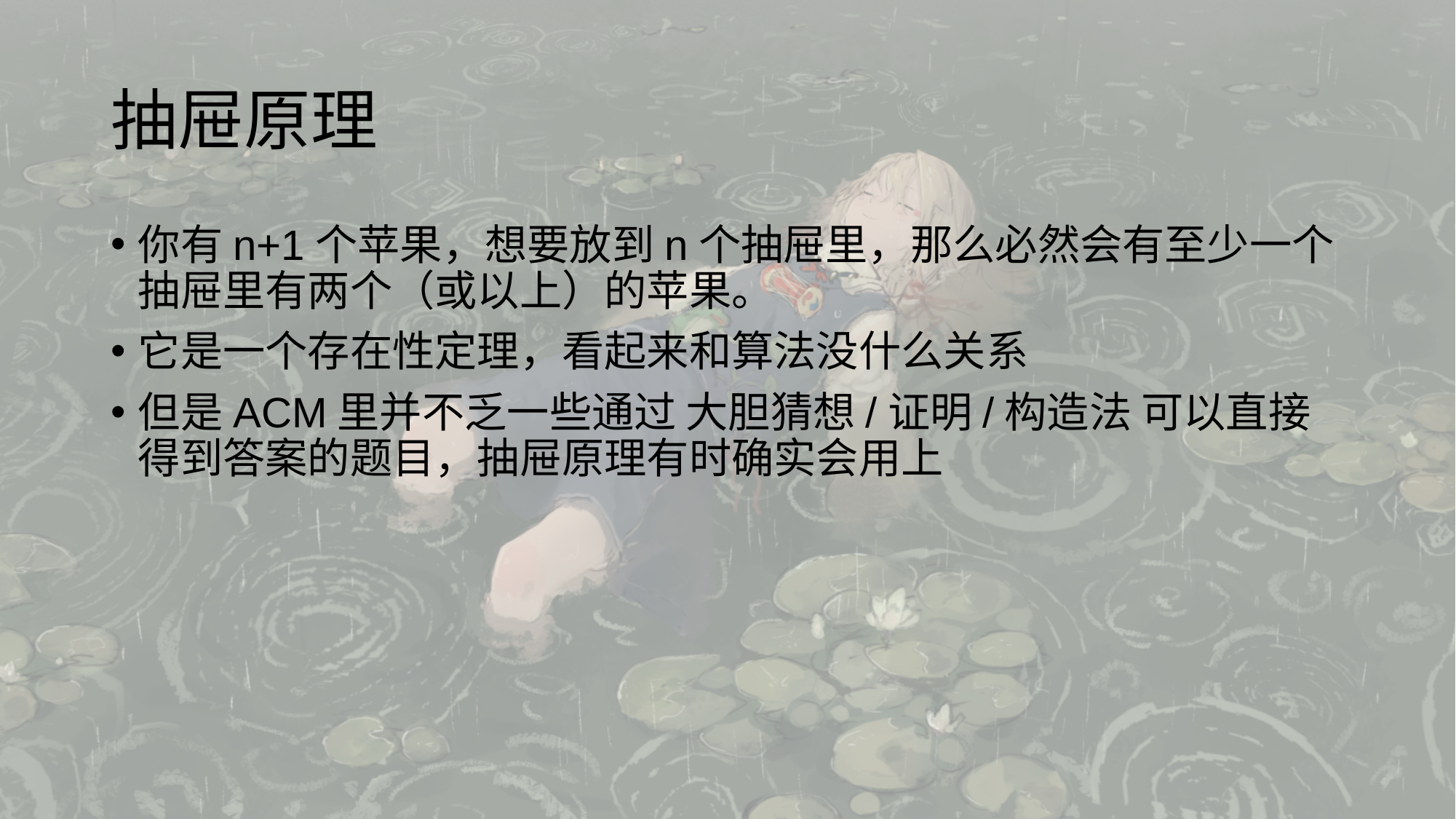

# 抽屉原理
你有n+1个苹果，想要放到n个抽屉里，那么必然会有至少一个抽屉里有两个（或以上）的苹果。
它是一个存在性定理，看起来和算法没什么关系
但是ACM里并不乏一些通过 大胆猜想/证明/构造法 可以直接得到答案的题目，抽屉原理有时确实会用上